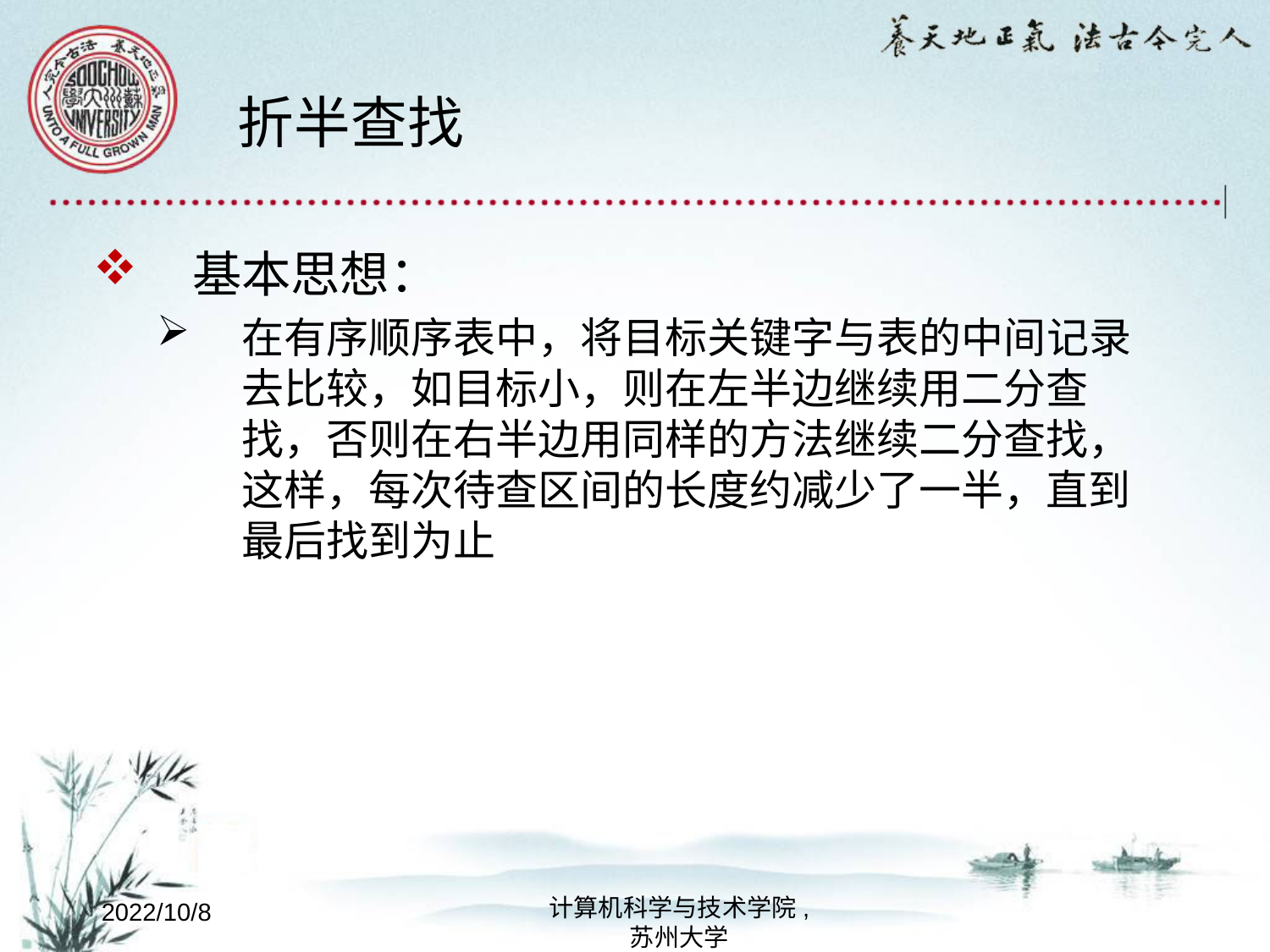

# 折半查找
基本思想：
在有序顺序表中，将目标关键字与表的中间记录去比较，如目标小，则在左半边继续用二分查找，否则在右半边用同样的方法继续二分查找，这样，每次待查区间的长度约减少了一半，直到最后找到为止
计算机科学与技术学院,
苏州大学
2022/10/8